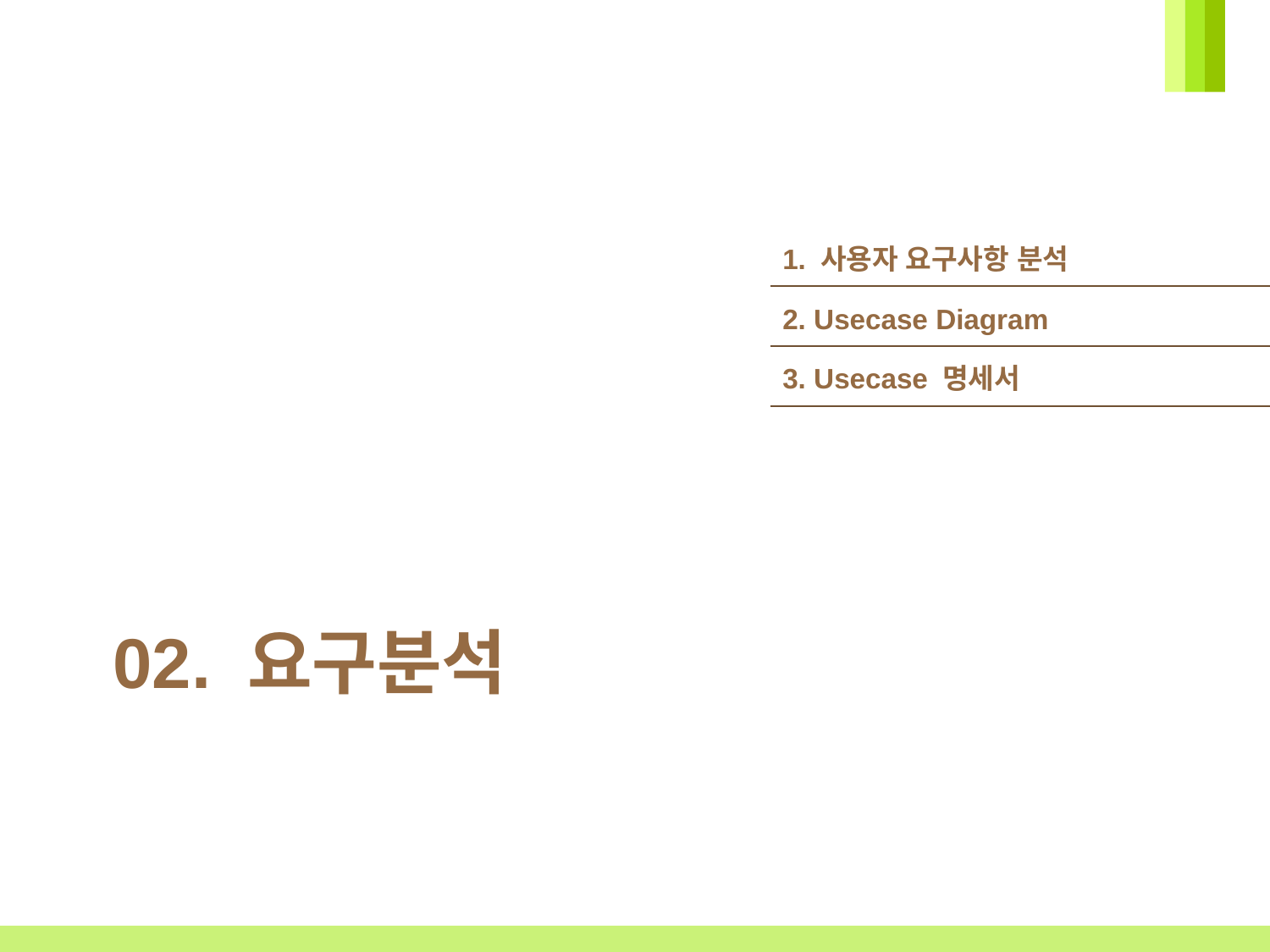

1. 사용자 요구사항 분석
2. Usecase Diagram
3. Usecase 명세서

# 02. 요구분석